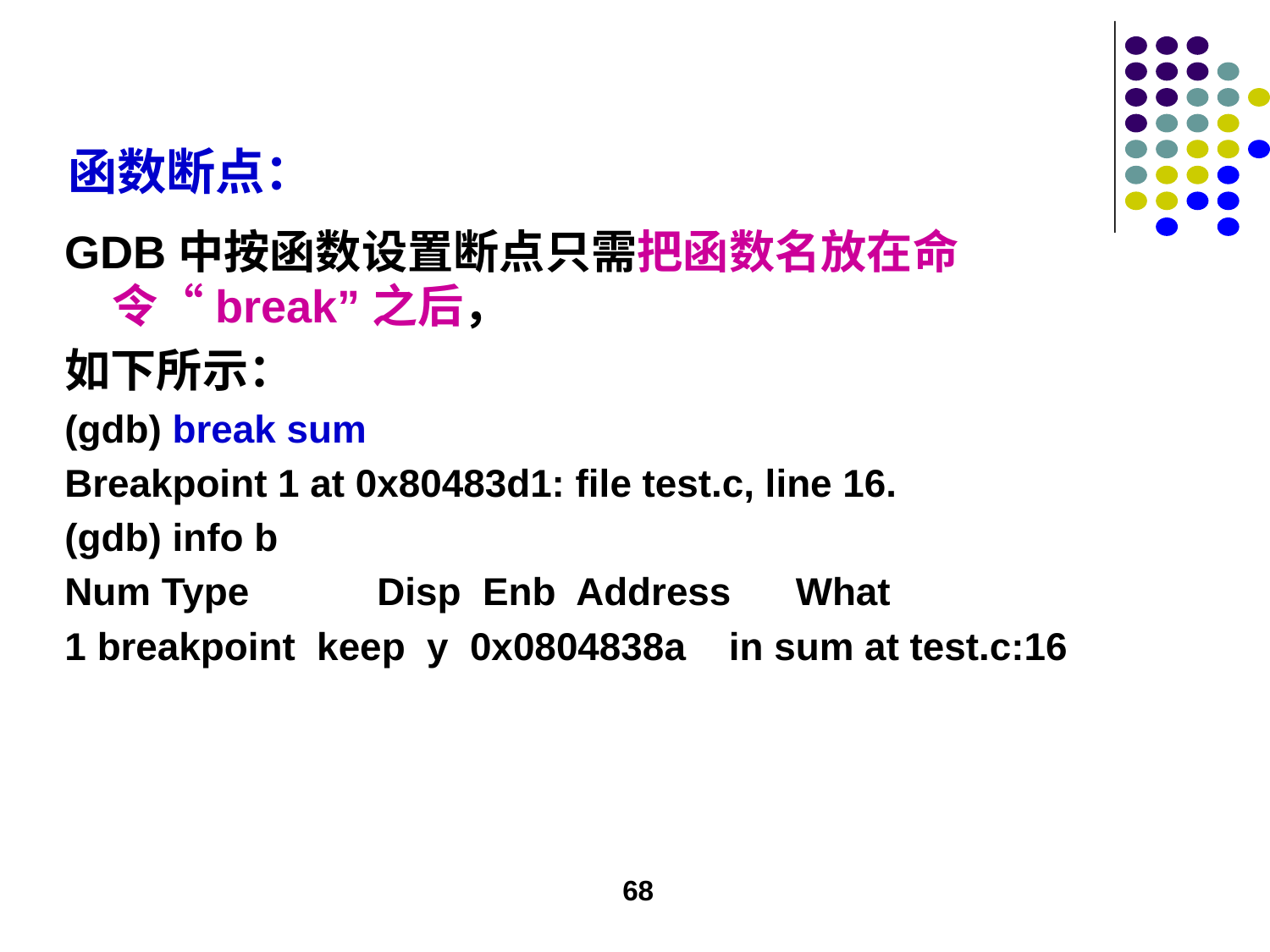

# 函数断点：
GDB中按函数设置断点只需把函数名放在命令“break”之后，
如下所示：
(gdb) break sum
Breakpoint 1 at 0x80483d1: file test.c, line 16.
(gdb) info b
Num Type 	 Disp  Enb  Address      What
1 breakpoint  keep  y  0x0804838a    in sum at test.c:16

68